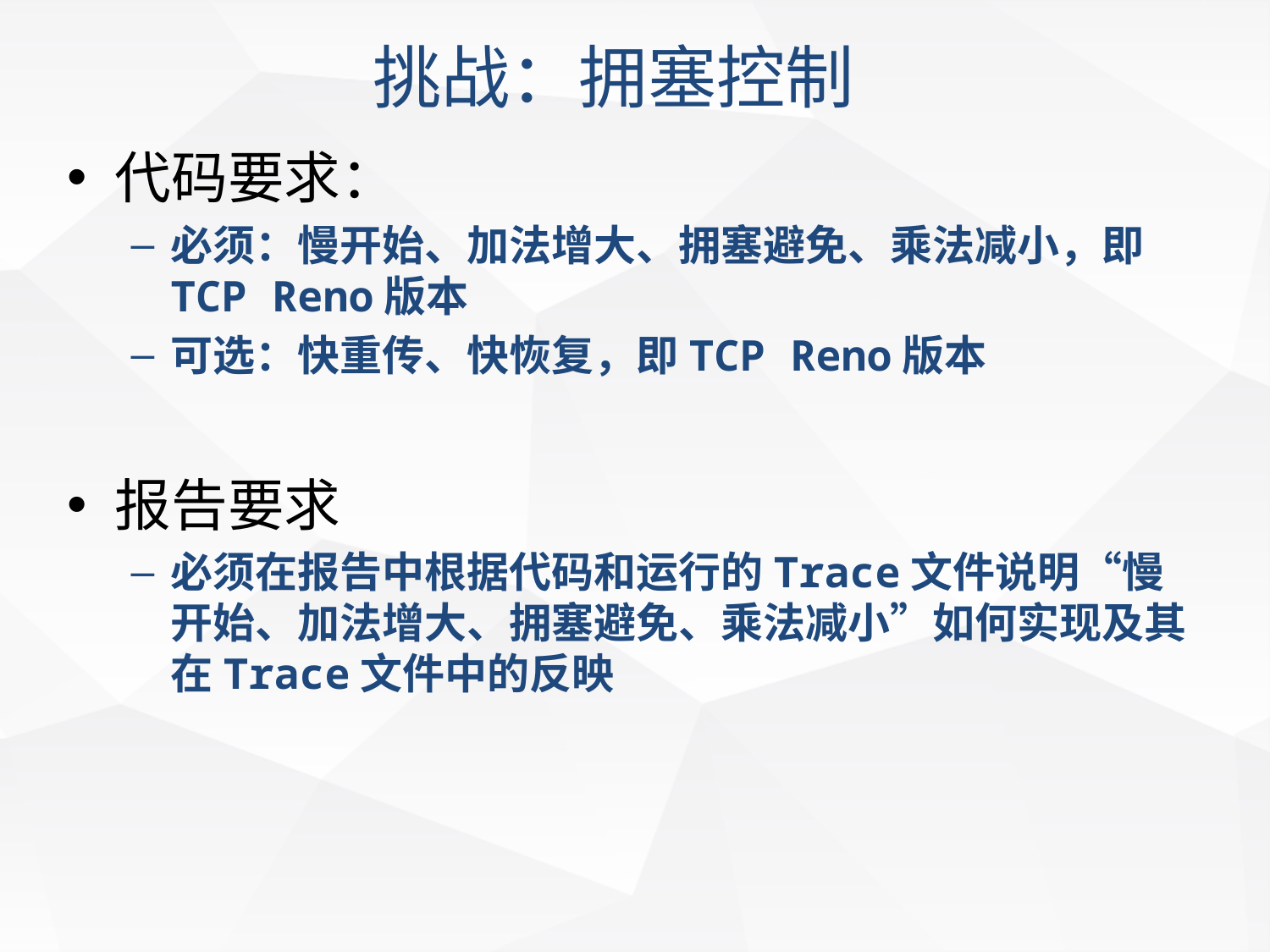

挑战：拥塞控制
代码要求：
必须：慢开始、加法增大、拥塞避免、乘法减小，即TCP Reno版本
可选：快重传、快恢复，即TCP Reno版本

报告要求
必须在报告中根据代码和运行的Trace文件说明“慢开始、加法增大、拥塞避免、乘法减小”如何实现及其在Trace文件中的反映